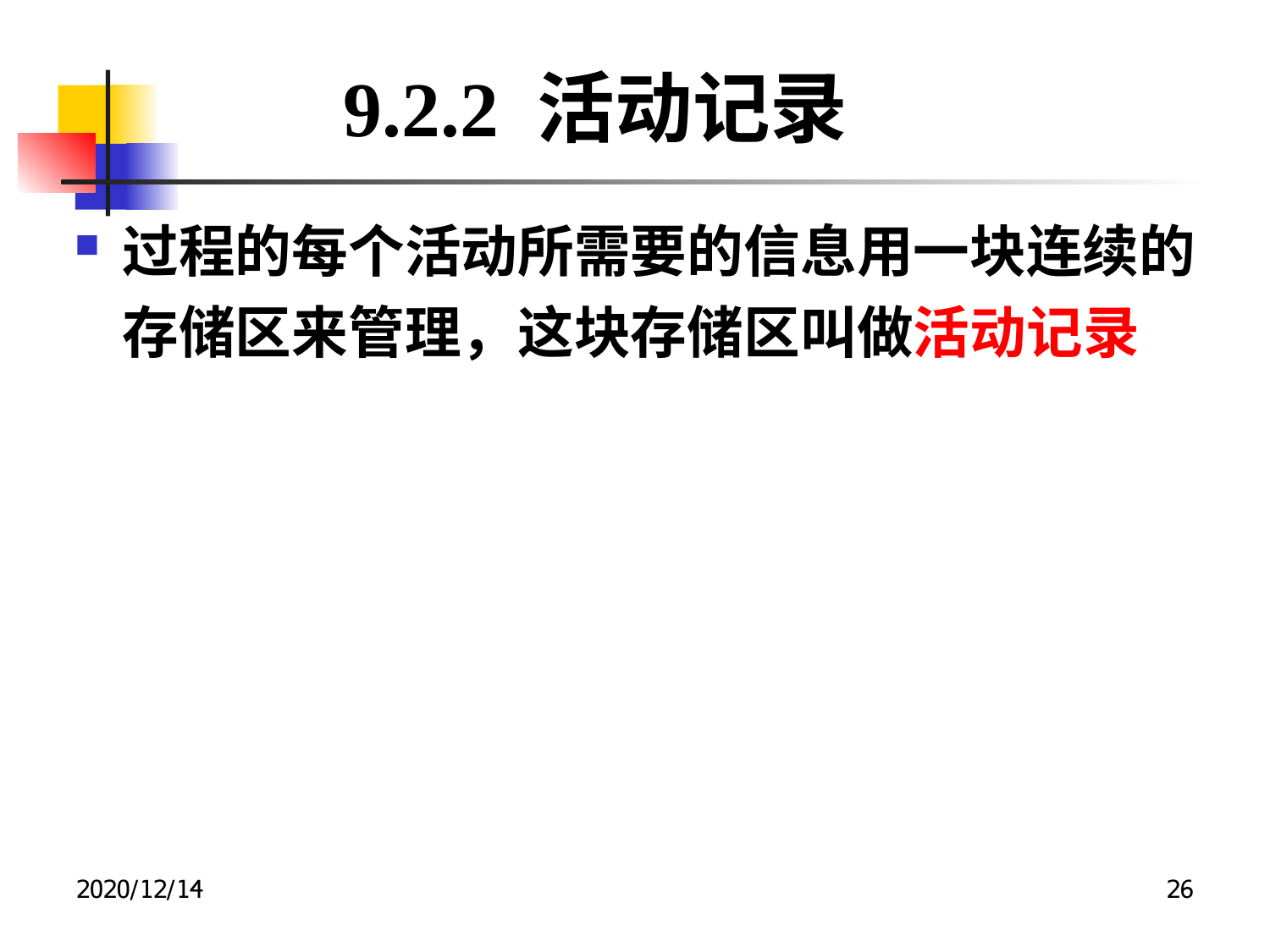

9.2.2 活动记录
过程的每个活动所需要的信息用一块连续的存储区来管理，这块存储区叫做活动记录
2020/12/14
26